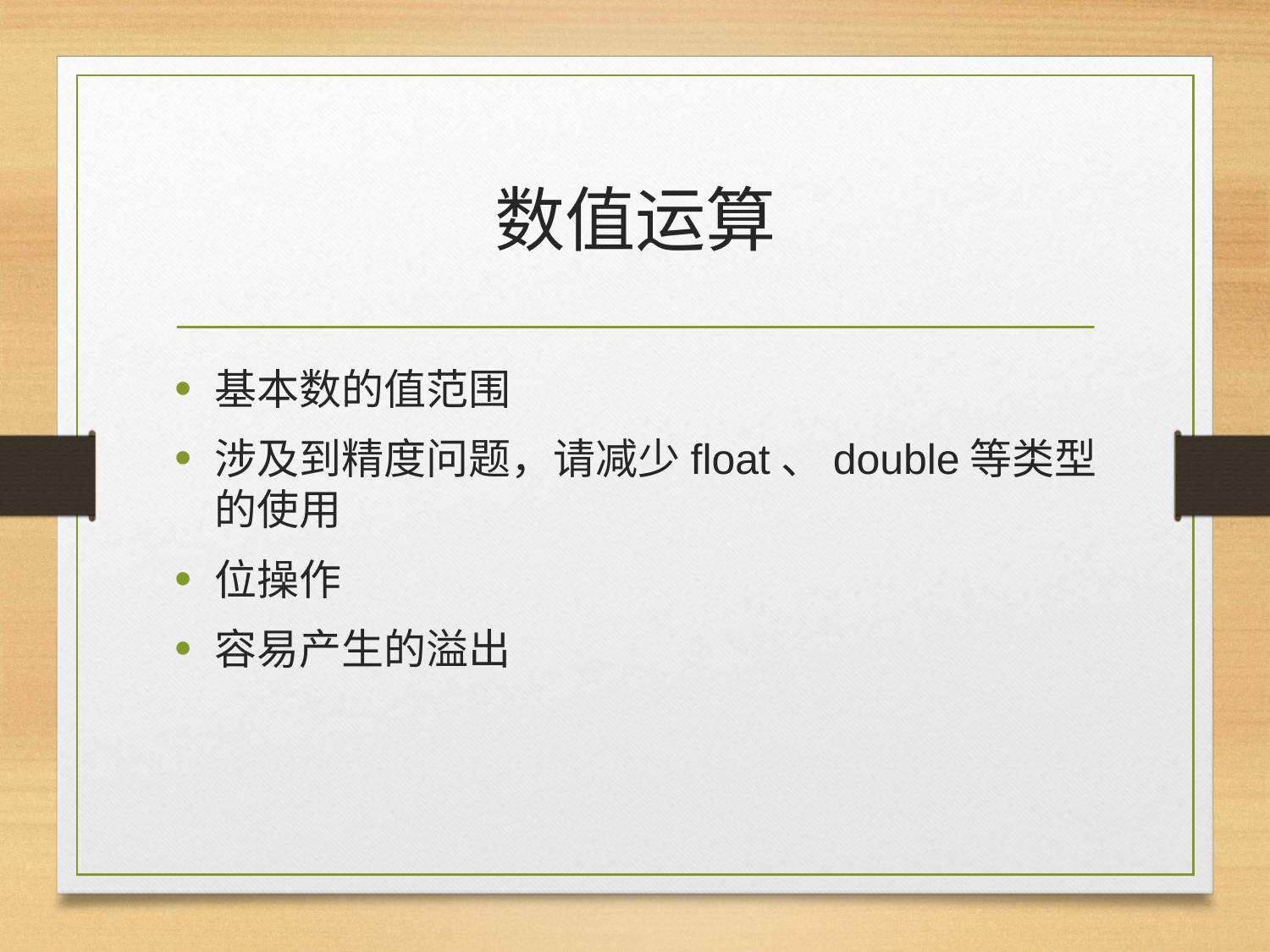

# 数值运算
基本数的值范围
涉及到精度问题，请减少float、double等类型的使用
位操作
容易产生的溢出